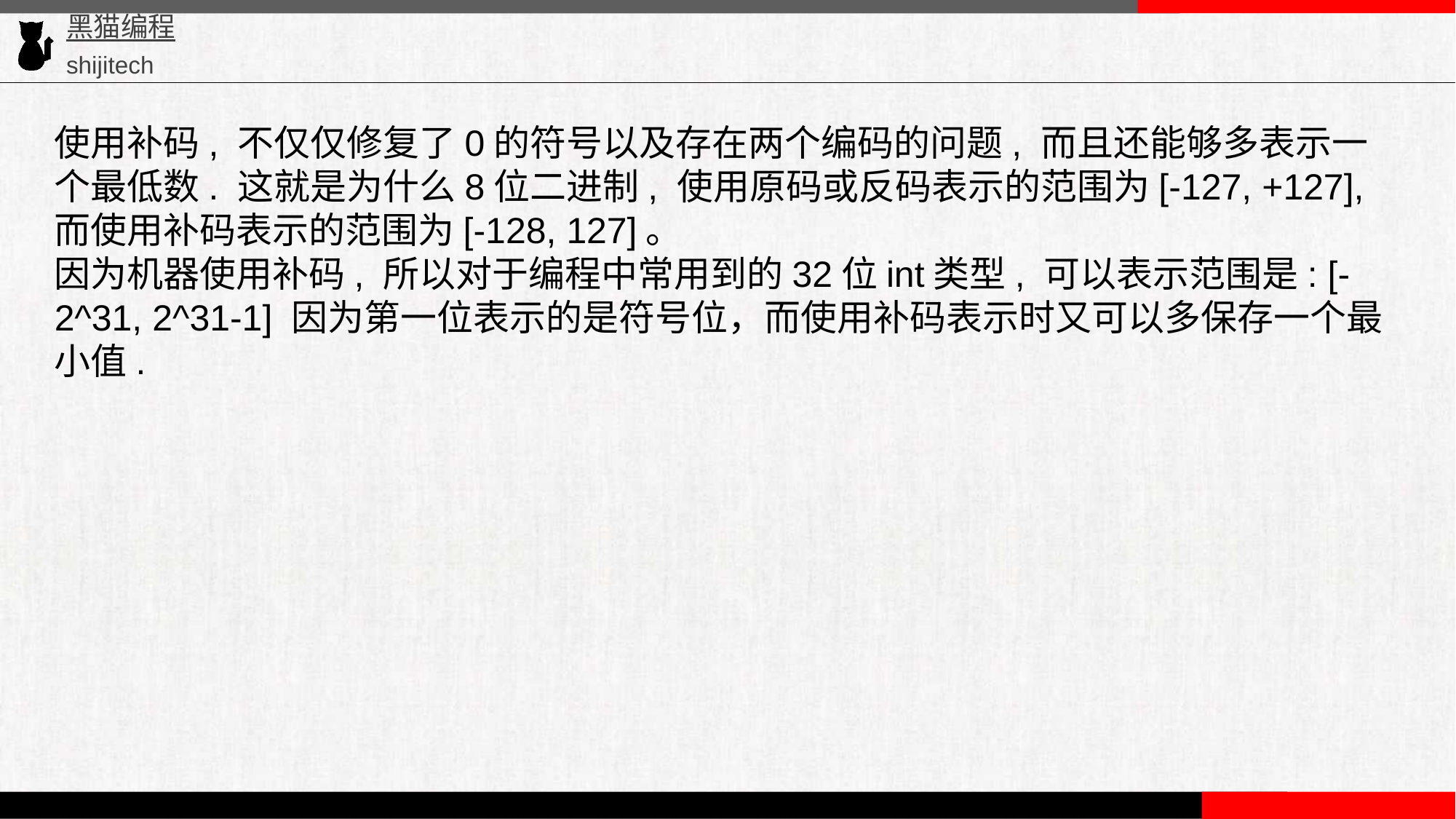

使用补码, 不仅仅修复了0的符号以及存在两个编码的问题, 而且还能够多表示一个最低数. 这就是为什么8位二进制, 使用原码或反码表示的范围为[-127, +127], 而使用补码表示的范围为[-128, 127]。
因为机器使用补码, 所以对于编程中常用到的32位int类型, 可以表示范围是: [-2^31, 2^31-1] 因为第一位表示的是符号位，而使用补码表示时又可以多保存一个最小值.